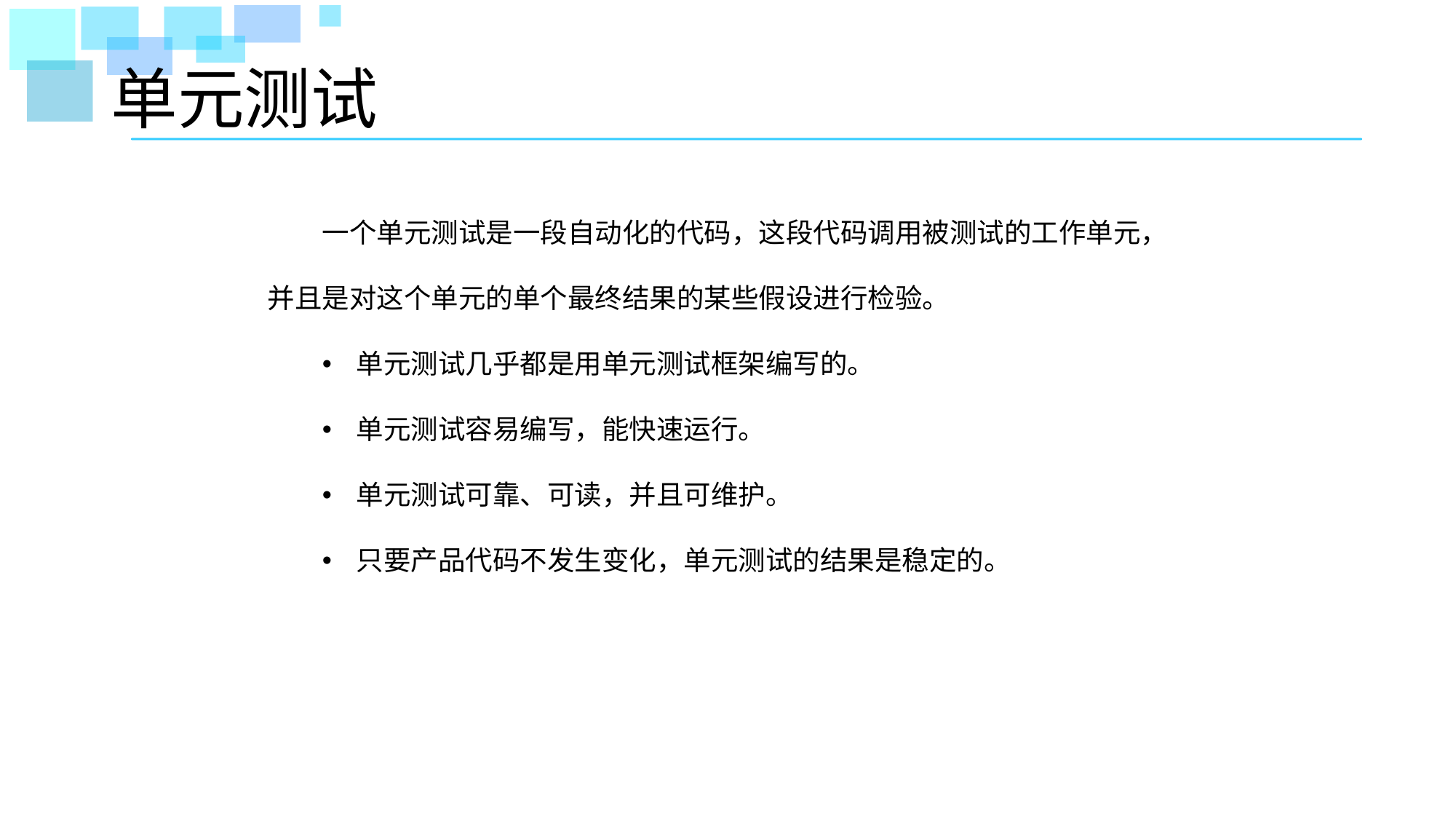

# 单元测试
一个单元测试是一段自动化的代码，这段代码调用被测试的工作单元，并且是对这个单元的单个最终结果的某些假设进行检验。
单元测试几乎都是用单元测试框架编写的。
单元测试容易编写，能快速运行。
单元测试可靠、可读，并且可维护。
只要产品代码不发生变化，单元测试的结果是稳定的。